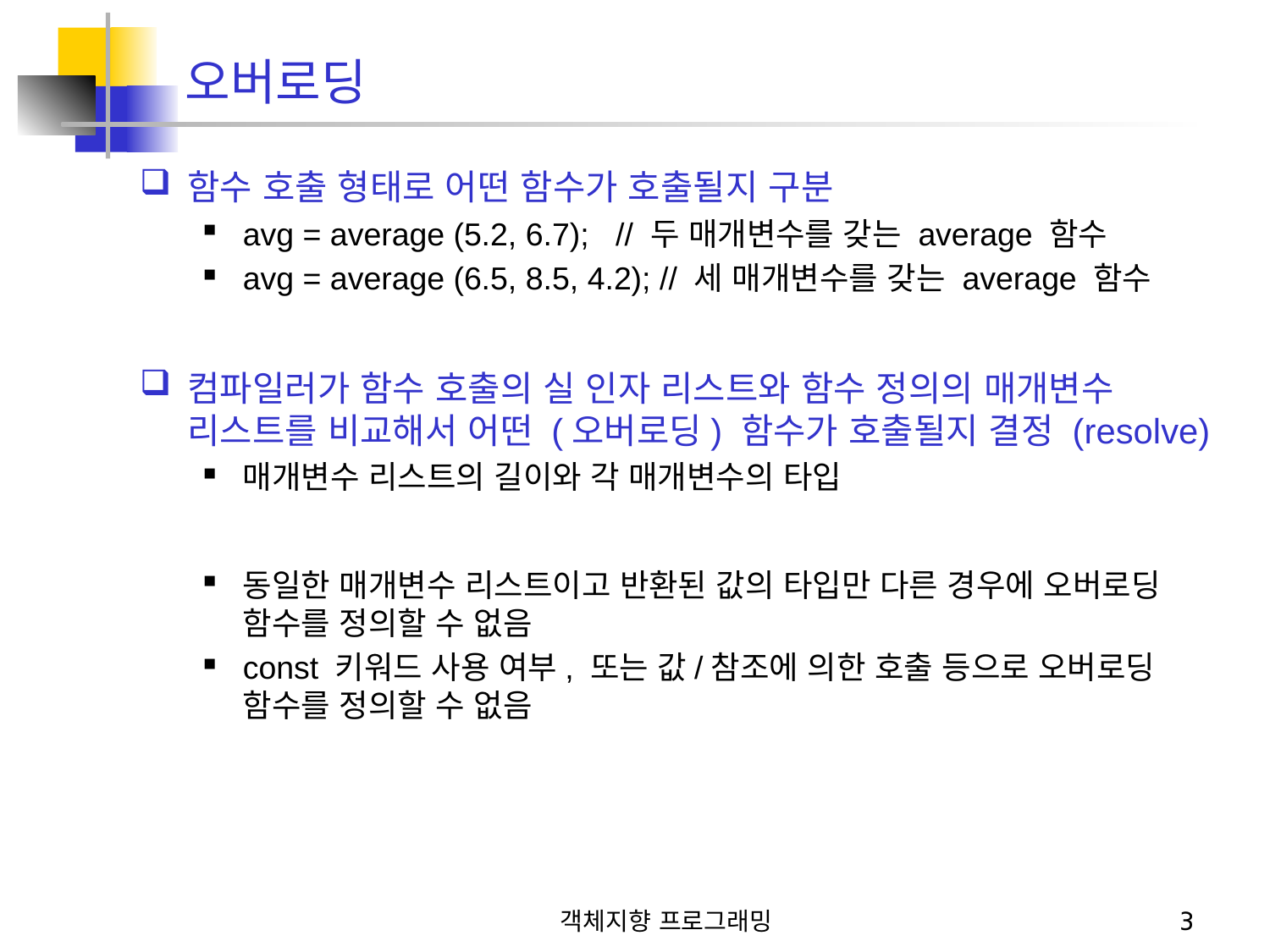

# 오버로딩
함수 호출 형태로 어떤 함수가 호출될지 구분
avg = average (5.2, 6.7);   // 두 매개변수를 갖는 average 함수
avg = average (6.5, 8.5, 4.2); // 세 매개변수를 갖는 average 함수

컴파일러가 함수 호출의 실 인자 리스트와 함수 정의의 매개변수 리스트를 비교해서 어떤 (오버로딩) 함수가 호출될지 결정 (resolve)
매개변수 리스트의 길이와 각 매개변수의 타입

동일한 매개변수 리스트이고 반환된 값의 타입만 다른 경우에 오버로딩 함수를 정의할 수 없음
const 키워드 사용 여부, 또는 값/참조에 의한 호출 등으로 오버로딩 함수를 정의할 수 없음

객체지향 프로그래밍
3